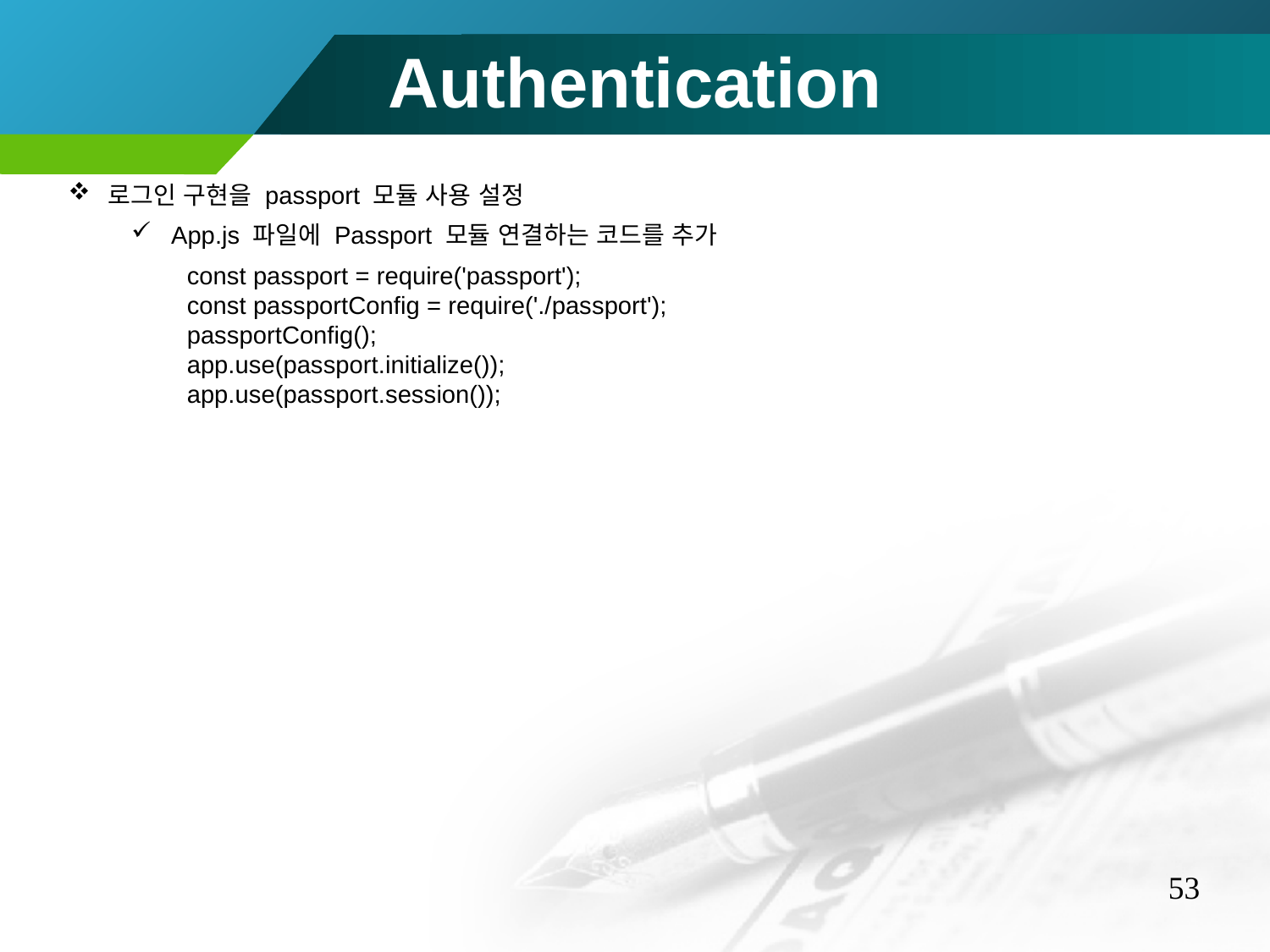

Authentication
로그인 구현을 passport 모듈 사용 설정
App.js 파일에 Passport 모듈 연결하는 코드를 추가
const passport = require('passport');
const passportConfig = require('./passport');
passportConfig();
app.use(passport.initialize());
app.use(passport.session());
53